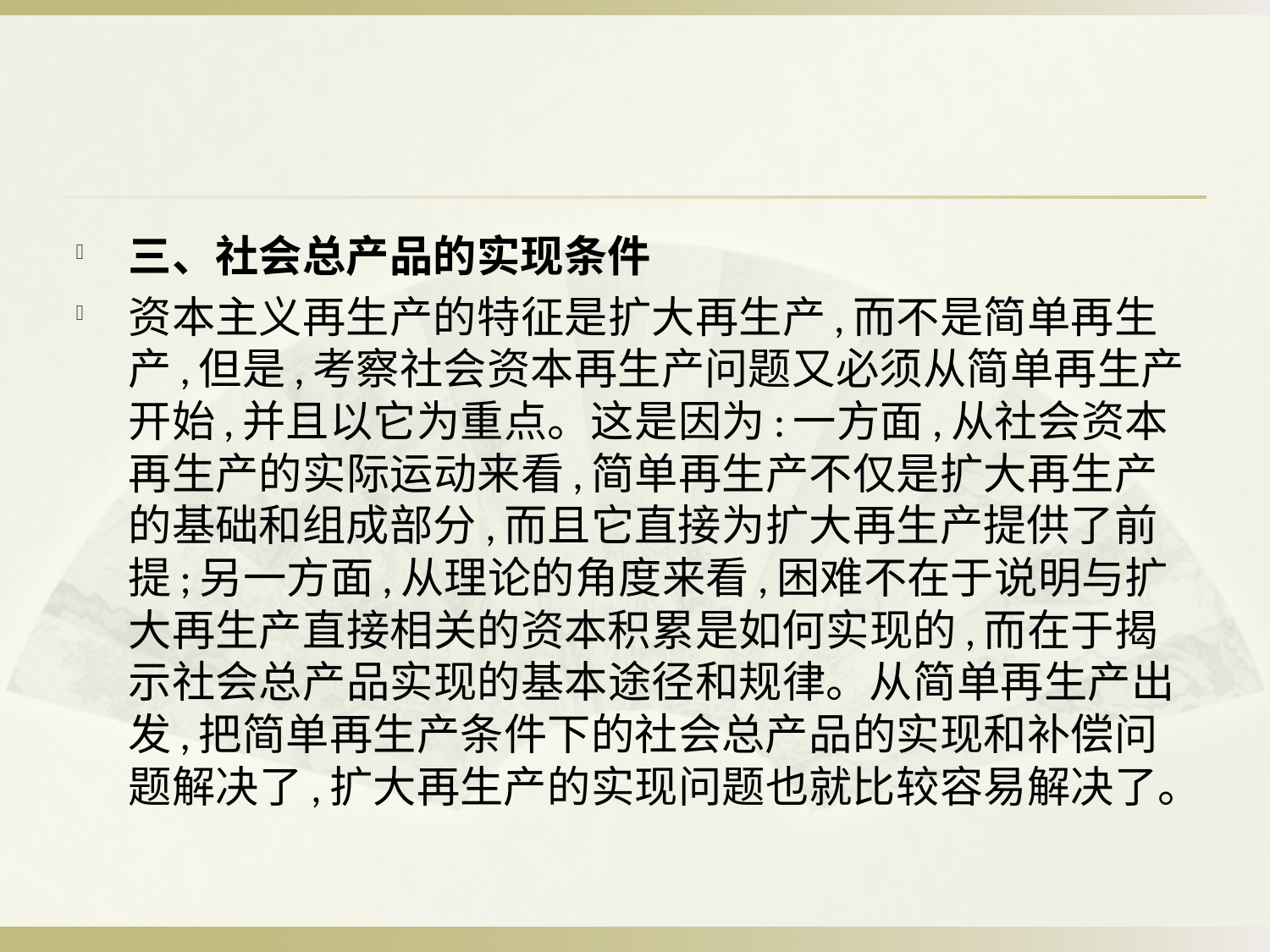

#
三、社会总产品的实现条件
资本主义再生产的特征是扩大再生产,而不是简单再生产,但是,考察社会资本再生产问题又必须从简单再生产开始,并且以它为重点。这是因为:一方面,从社会资本再生产的实际运动来看,简单再生产不仅是扩大再生产的基础和组成部分,而且它直接为扩大再生产提供了前提;另一方面,从理论的角度来看,困难不在于说明与扩大再生产直接相关的资本积累是如何实现的,而在于揭示社会总产品实现的基本途径和规律。从简单再生产出发,把简单再生产条件下的社会总产品的实现和补偿问题解决了,扩大再生产的实现问题也就比较容易解决了。